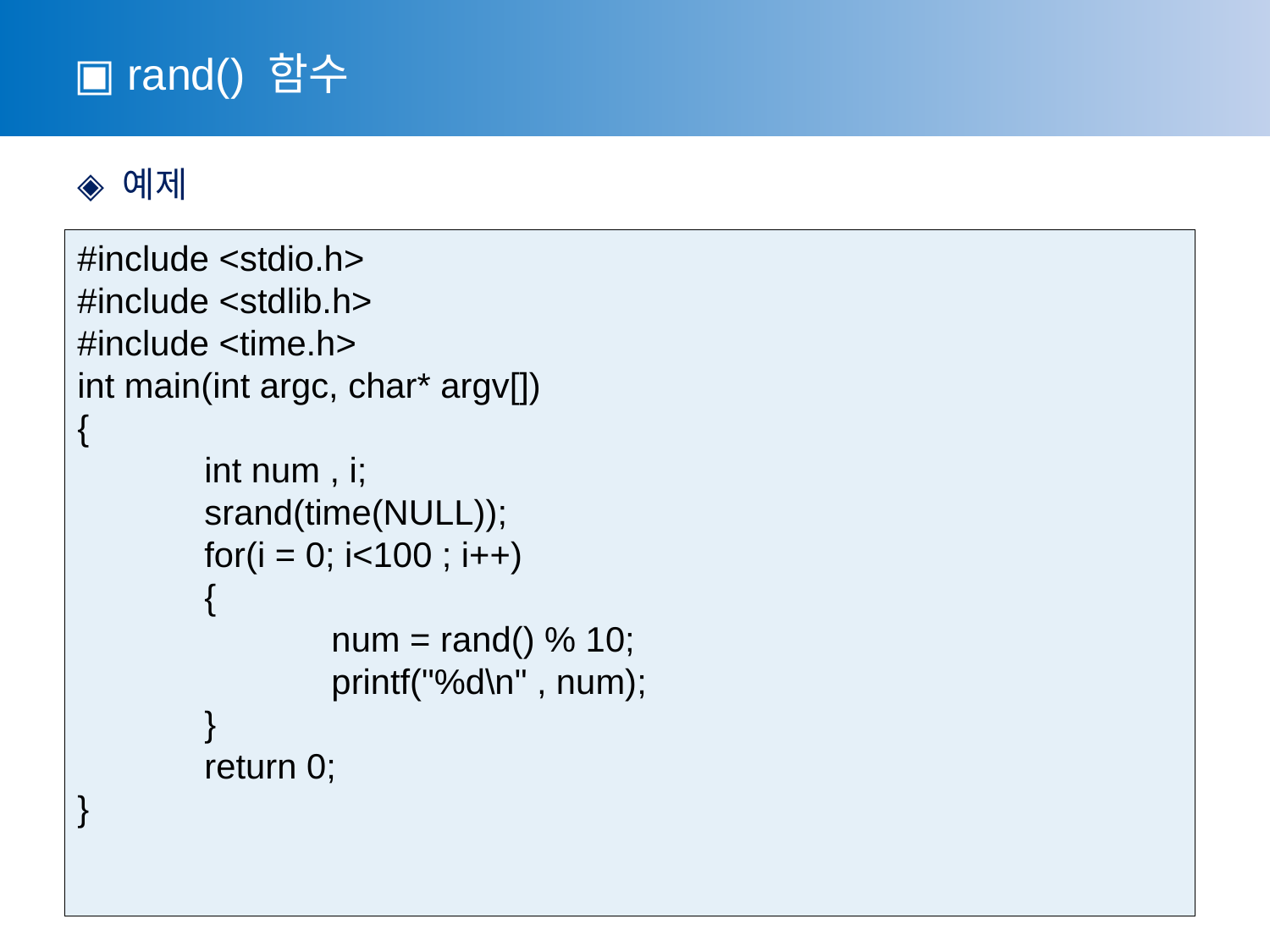

▣ rand() 함수
 ◈ 예제
#include <stdio.h>
#include <stdlib.h>
#include <time.h>
int main(int argc, char* argv[])
{
	int num , i;
	srand(time(NULL));
	for(i = 0; i<100 ; i++)
	{
		num = rand() % 10;
		printf("%d\n" , num);
	}
	return 0;
}